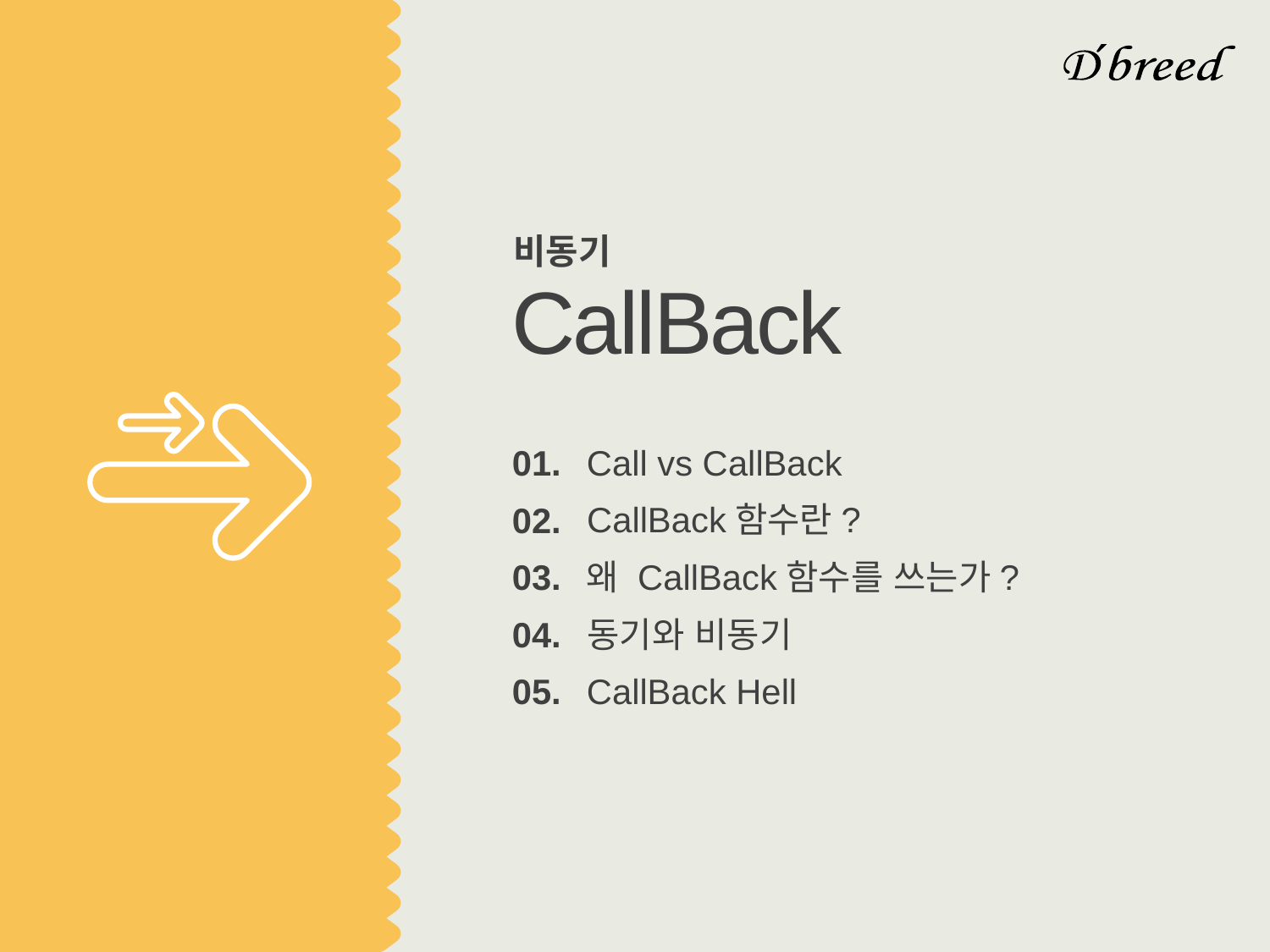

비동기
CallBack

01.
Call vs CallBack
CallBack함수란?
02.
03.
왜 CallBack함수를 쓰는가?
04.
동기와 비동기
CallBack Hell
05.